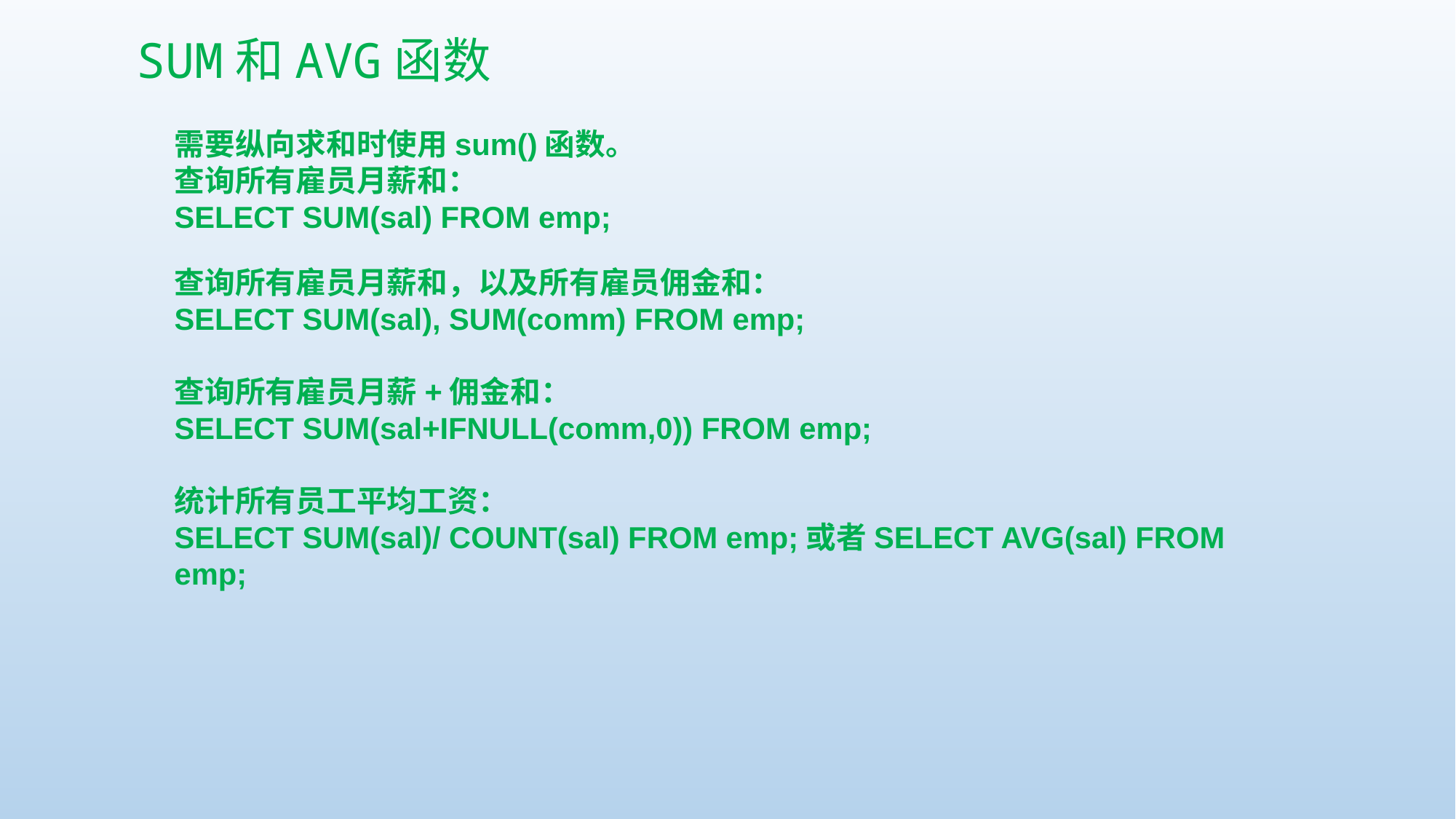

SUM和AVG函数

需要纵向求和时使用sum()函数。
查询所有雇员月薪和：
SELECT SUM(sal) FROM emp;

查询所有雇员月薪和，以及所有雇员佣金和：
SELECT SUM(sal), SUM(comm) FROM emp;

查询所有雇员月薪+佣金和：
SELECT SUM(sal+IFNULL(comm,0)) FROM emp;

统计所有员工平均工资：
SELECT SUM(sal)/ COUNT(sal) FROM emp;或者SELECT AVG(sal) FROM emp;